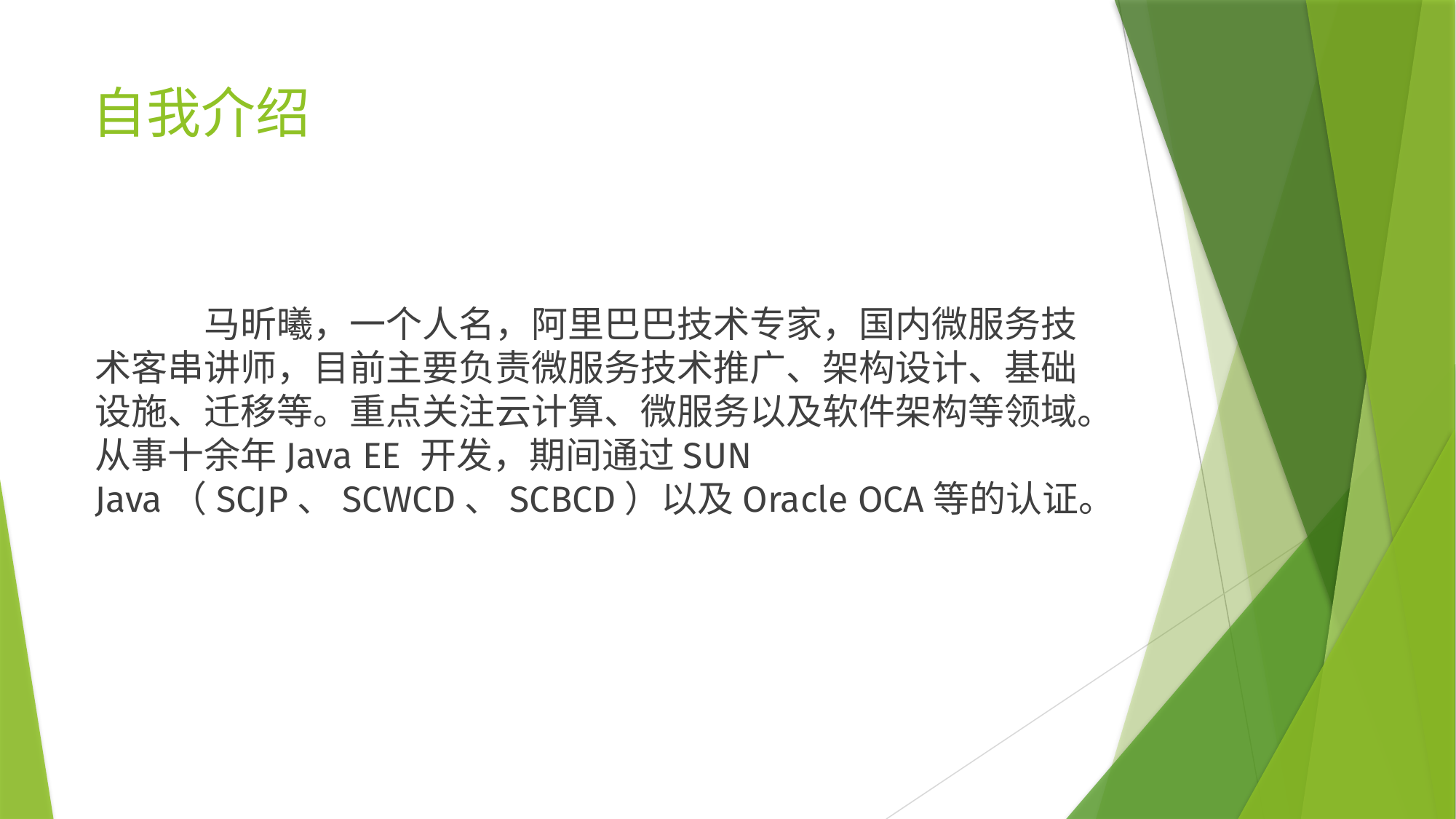

# 自我介绍

	马昕曦，一个人名，阿里巴巴技术专家，国内微服务技术客串讲师，目前主要负责微服务技术推广、架构设计、基础设施、迁移等。重点关注云计算、微服务以及软件架构等领域。从事十余年Java EE 开发，期间通过SUN Java（SCJP、SCWCD、SCBCD）以及Oracle OCA等的认证。